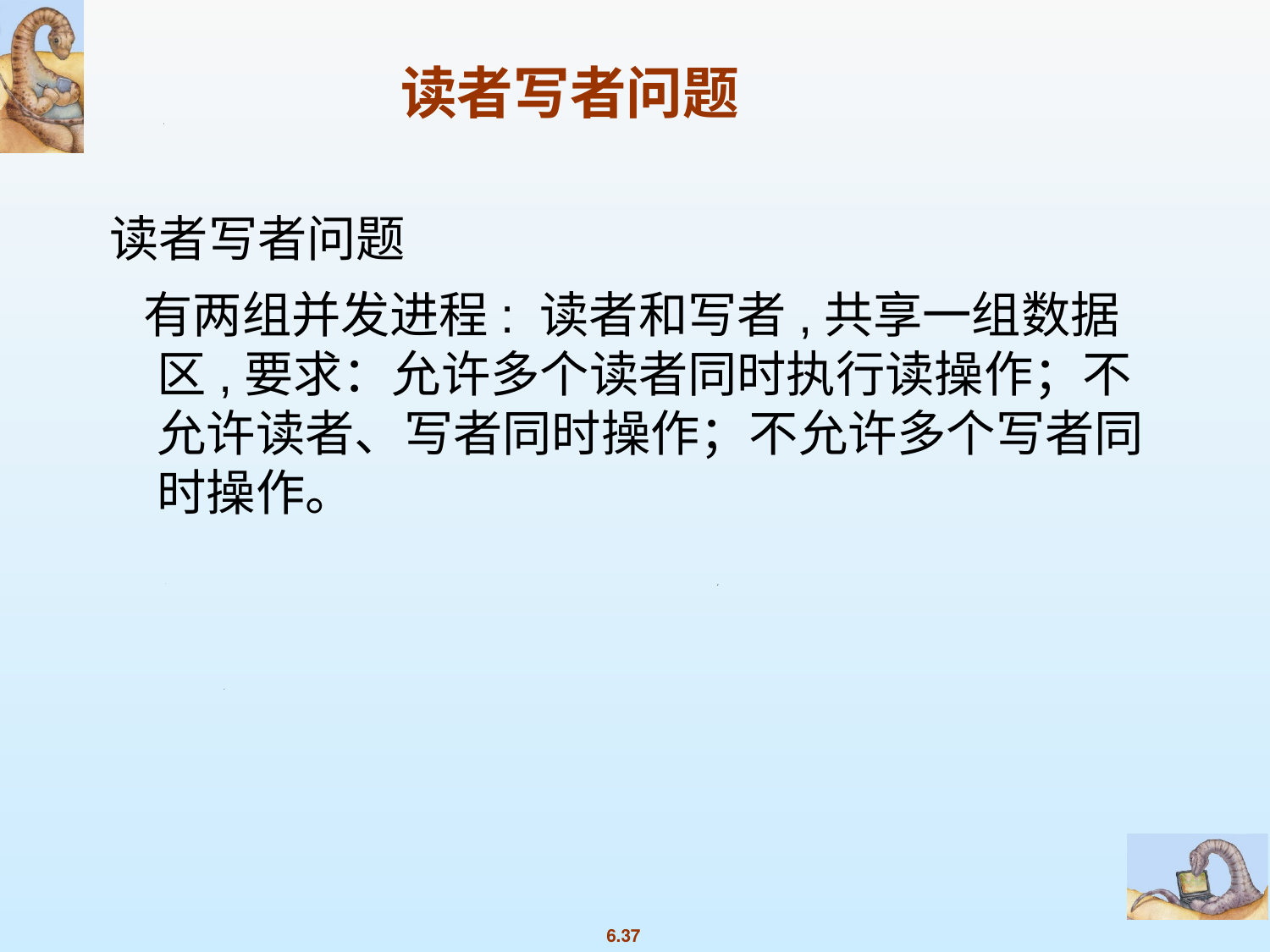

读者写者问题
读者写者问题
  有两组并发进程: 读者和写者,共享一组数据区,要求：允许多个读者同时执行读操作；不允许读者、写者同时操作；不允许多个写者同时操作。